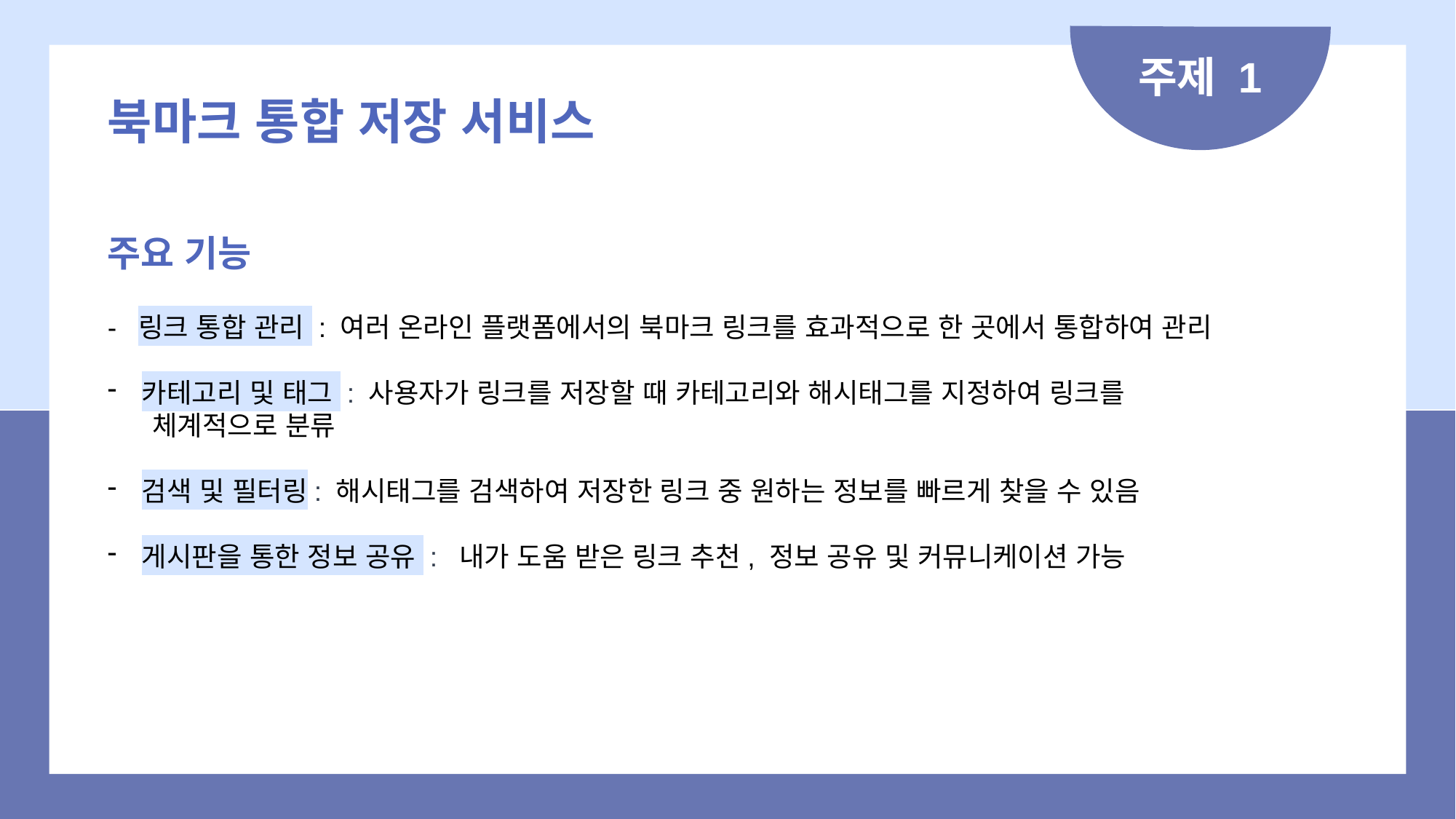

주제 1
북마크 통합 저장 서비스
주요 기능

-  링크 통합 관리 : 여러 온라인 플랫폼에서의 북마크 링크를 효과적으로 한 곳에서 통합하여 관리

카테고리 및 태그 : 사용자가 링크를 저장할 때 카테고리와 해시태그를 지정하여 링크를
     체계적으로 분류

검색 및 필터링: 해시태그를 검색하여 저장한 링크 중 원하는 정보를 빠르게 찾을 수 있음

게시판을 통한 정보 공유 :  내가 도움 받은 링크 추천, 정보 공유 및 커뮤니케이션 가능